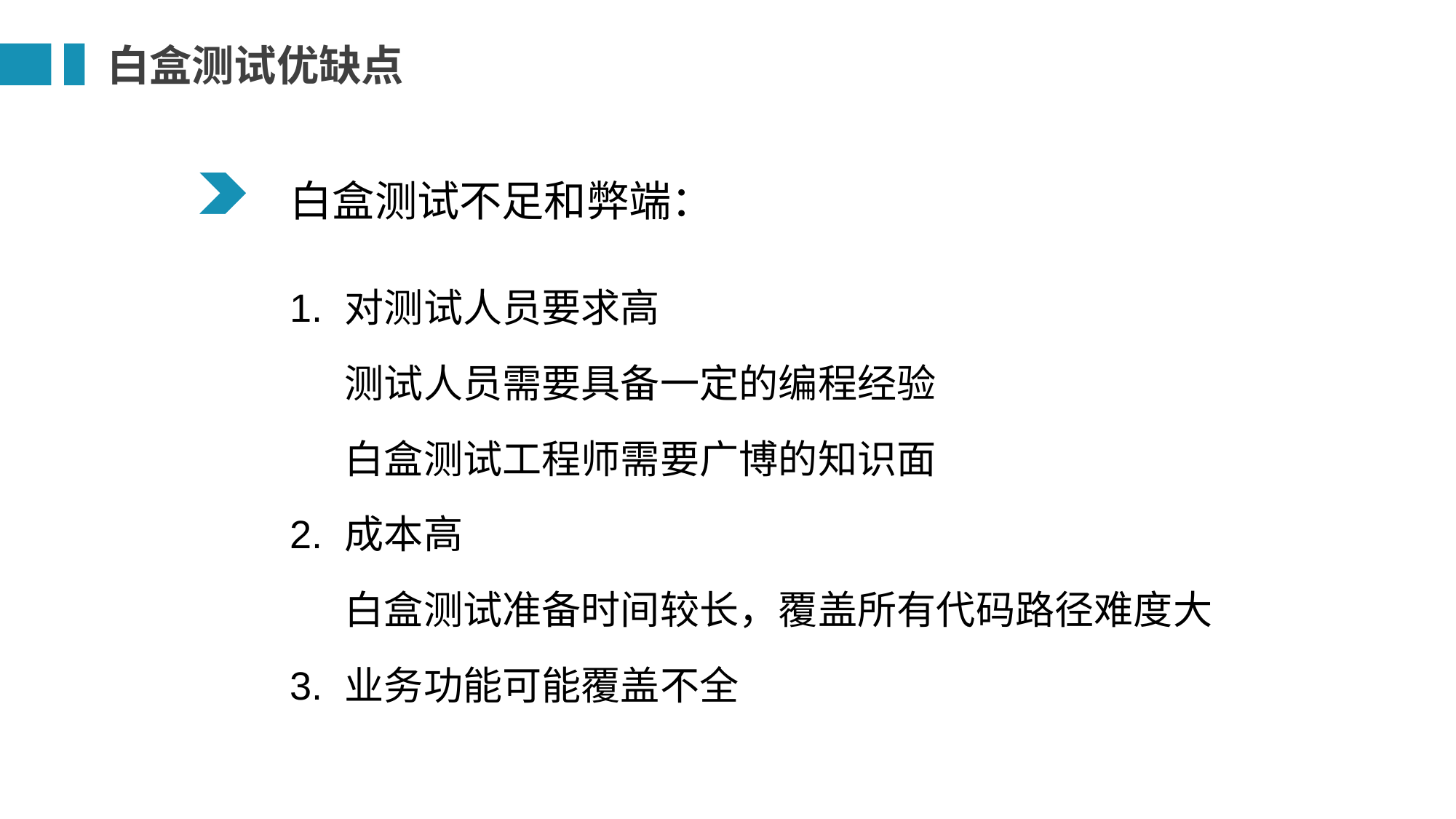

白盒测试优缺点

白盒测试不足和弊端：

对测试人员要求高
测试人员需要具备一定的编程经验
白盒测试工程师需要广博的知识面
成本高
白盒测试准备时间较长，覆盖所有代码路径难度大
业务功能可能覆盖不全
10